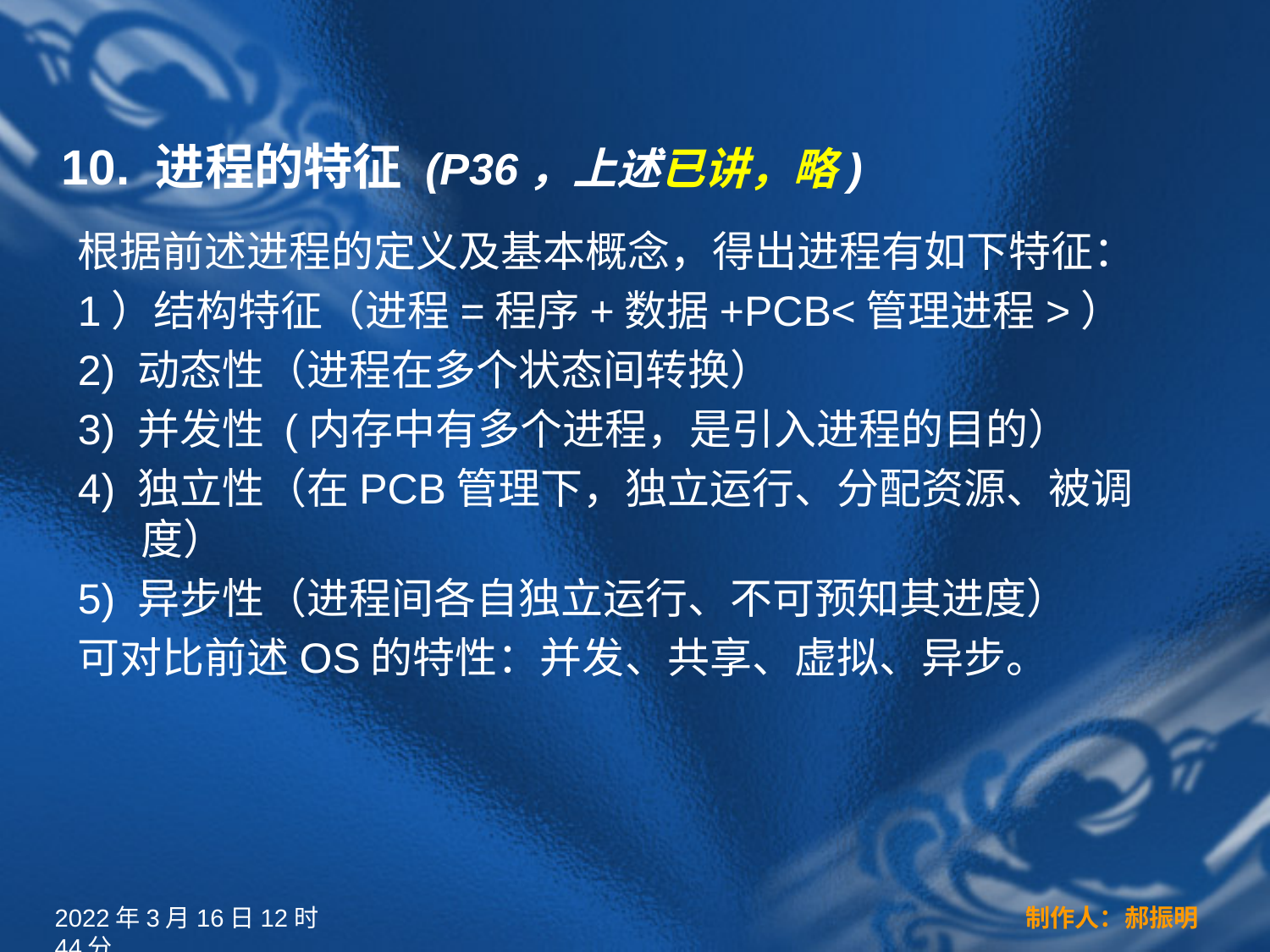

# 10. 进程的特征 (P36，上述已讲，略)
根据前述进程的定义及基本概念，得出进程有如下特征：
1）结构特征（进程=程序+数据+PCB<管理进程>）
2) 动态性（进程在多个状态间转换）
3) 并发性 (内存中有多个进程，是引入进程的目的）
4) 独立性（在PCB管理下，独立运行、分配资源、被调度）
5) 异步性（进程间各自独立运行、不可预知其进度）
可对比前述OS的特性：并发、共享、虚拟、异步。
2022年3月16日12时44分
制作人：郝振明